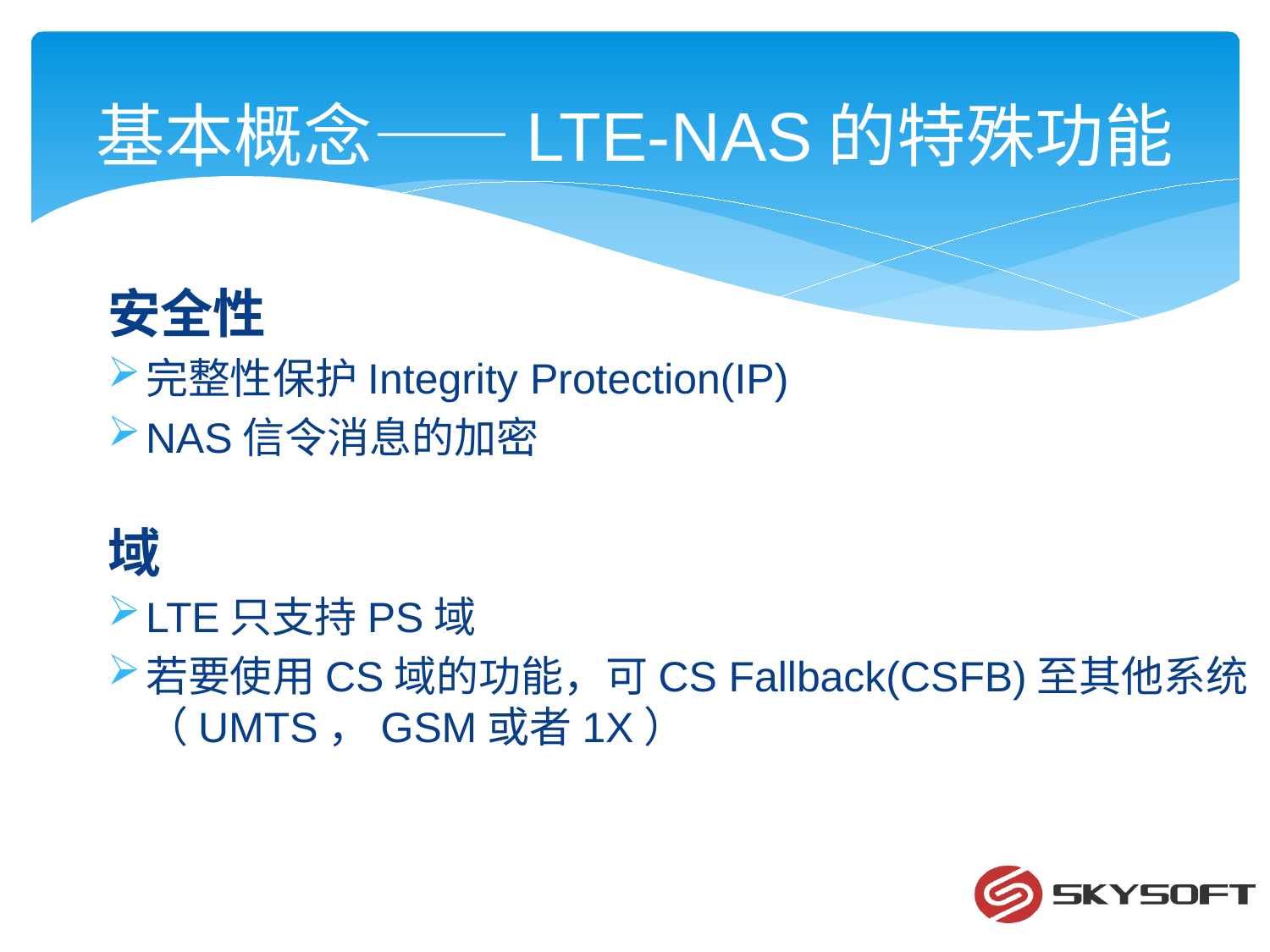

# 基本概念——LTE-NAS的特殊功能
安全性
完整性保护Integrity Protection(IP)
NAS信令消息的加密

域
LTE只支持PS域
若要使用CS域的功能，可CS Fallback(CSFB)至其他系统（UMTS，GSM或者1X）